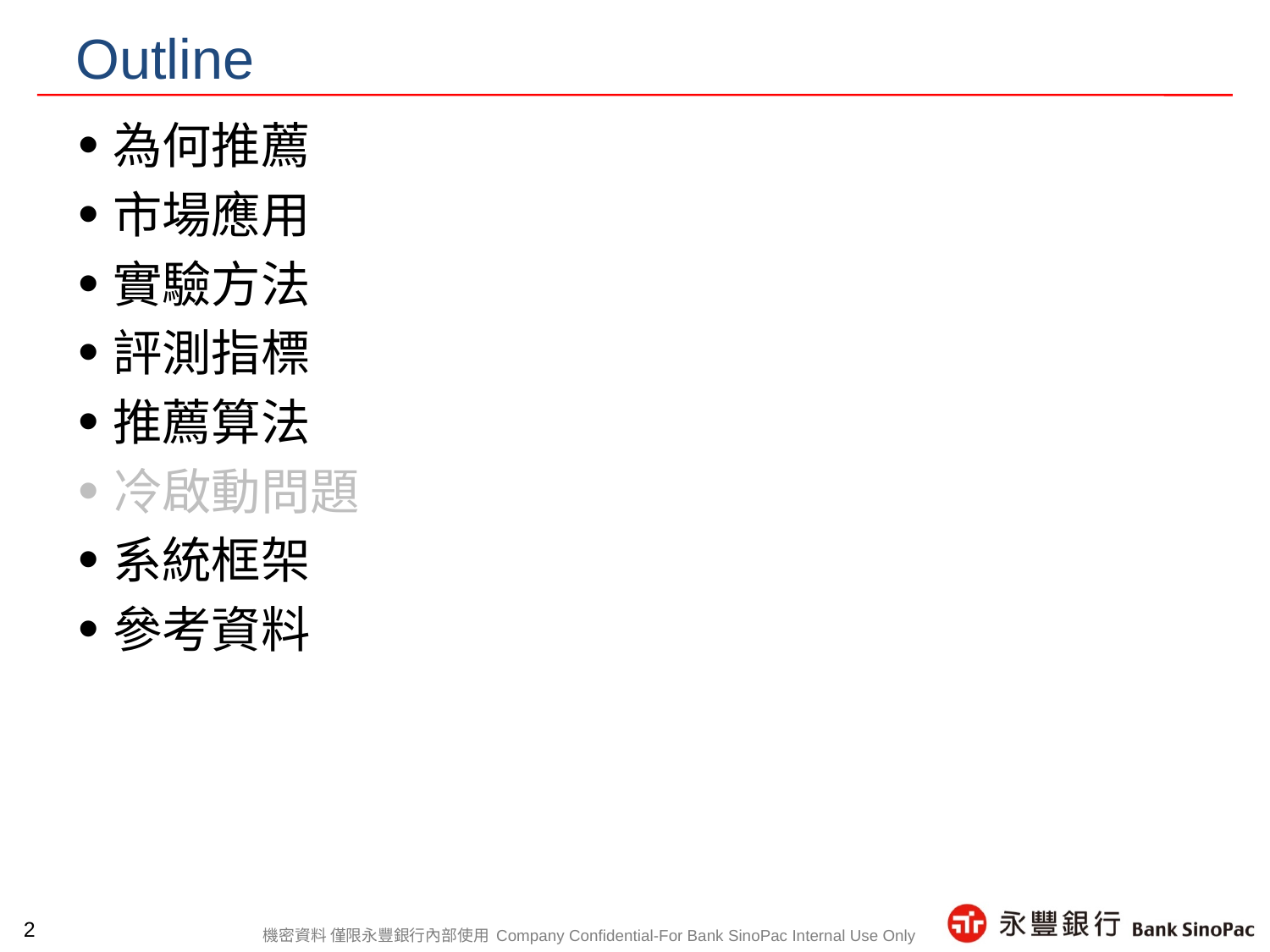

# Outline
為何推薦
市場應用
實驗方法
評測指標
推薦算法
冷啟動問題
系統框架
參考資料